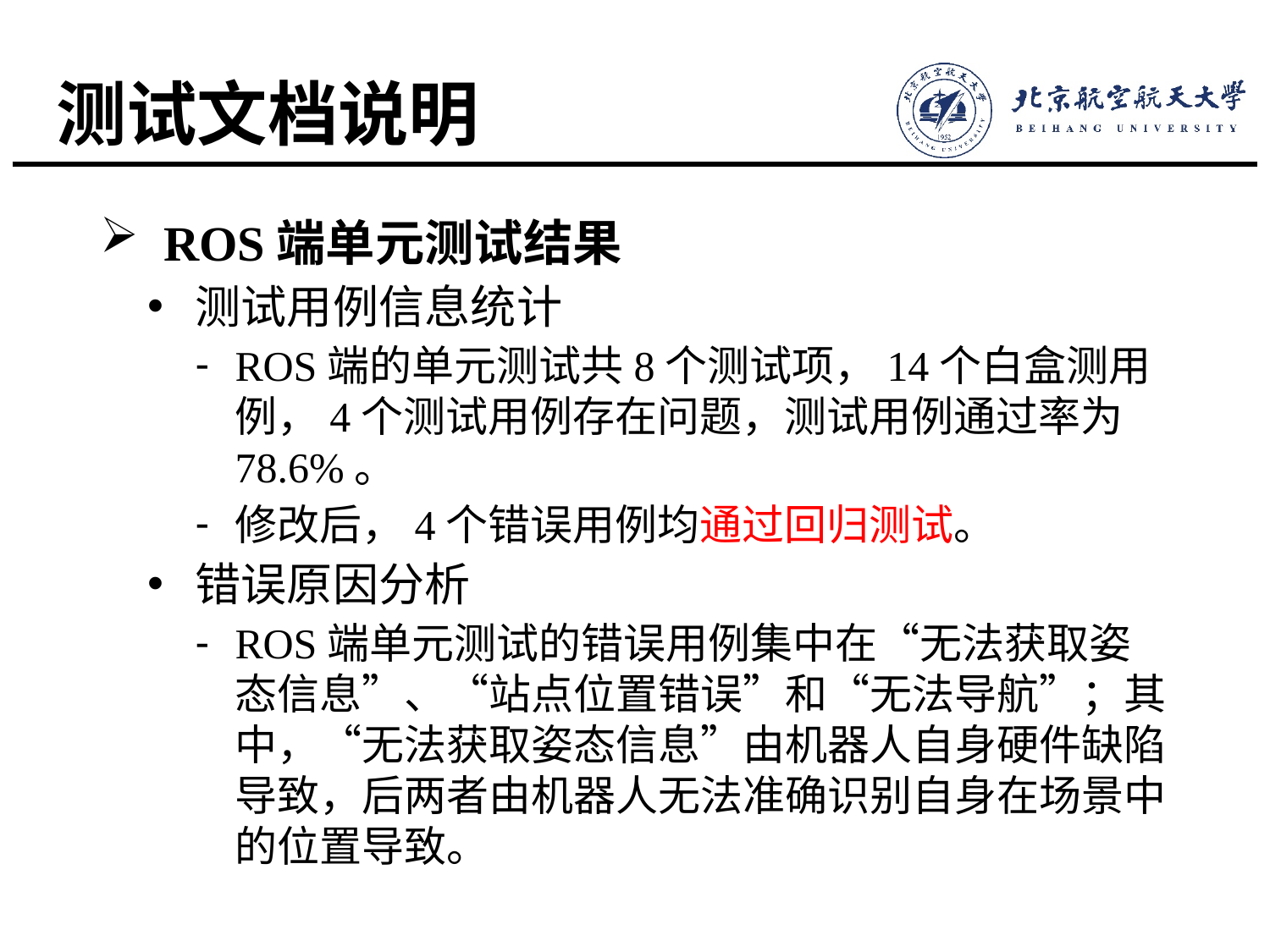

# 测试文档说明
ROS端单元测试结果
测试用例信息统计
ROS端的单元测试共8个测试项，14个白盒测用例，4个测试用例存在问题，测试用例通过率为78.6%。
修改后，4个错误用例均通过回归测试。
错误原因分析
ROS端单元测试的错误用例集中在“无法获取姿态信息”、“站点位置错误”和“无法导航”；其中，“无法获取姿态信息”由机器人自身硬件缺陷导致，后两者由机器人无法准确识别自身在场景中的位置导致。
16